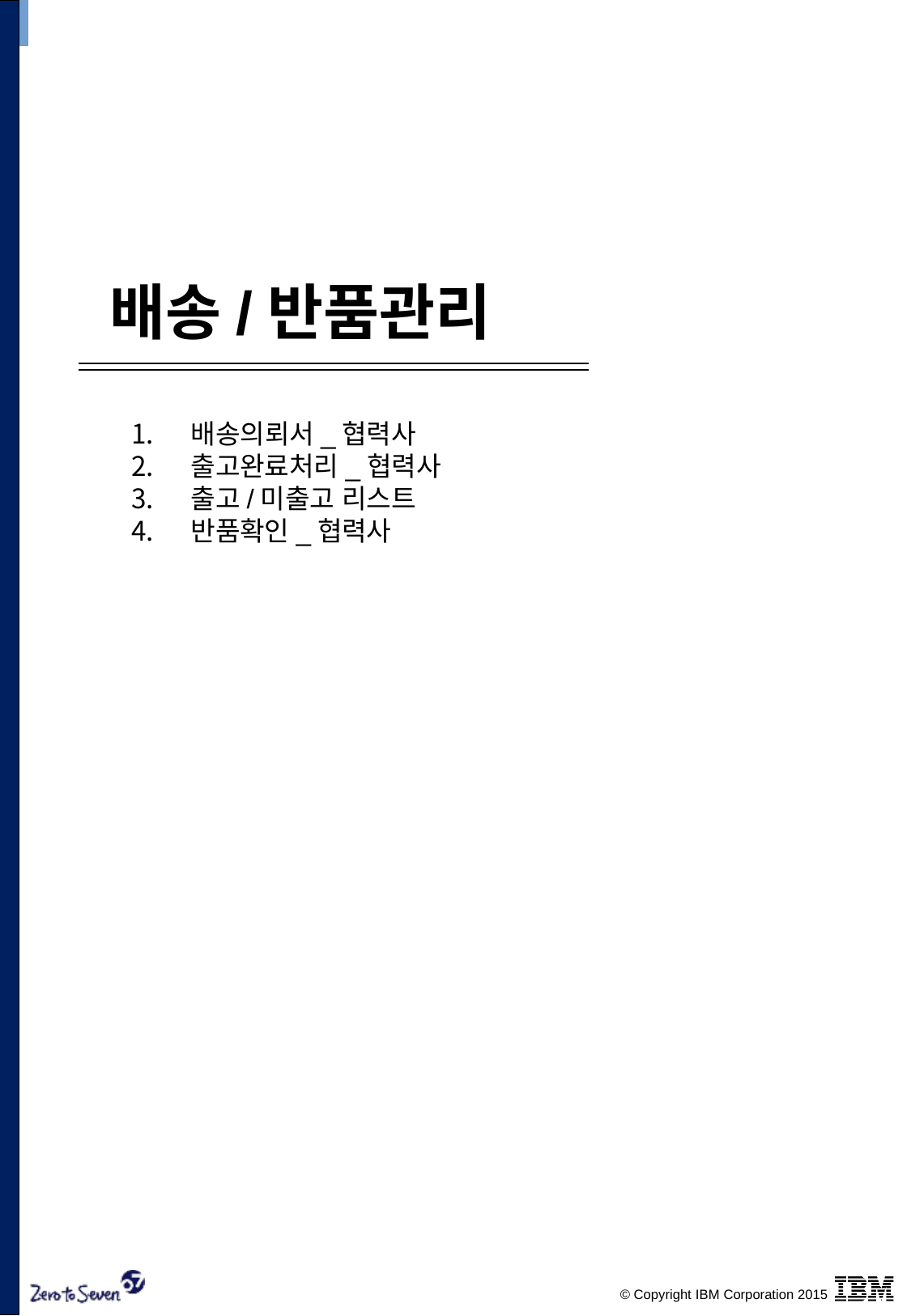

# 배송/반품관리
배송의뢰서_협력사
출고완료처리_협력사
출고/미출고 리스트
반품확인_협력사